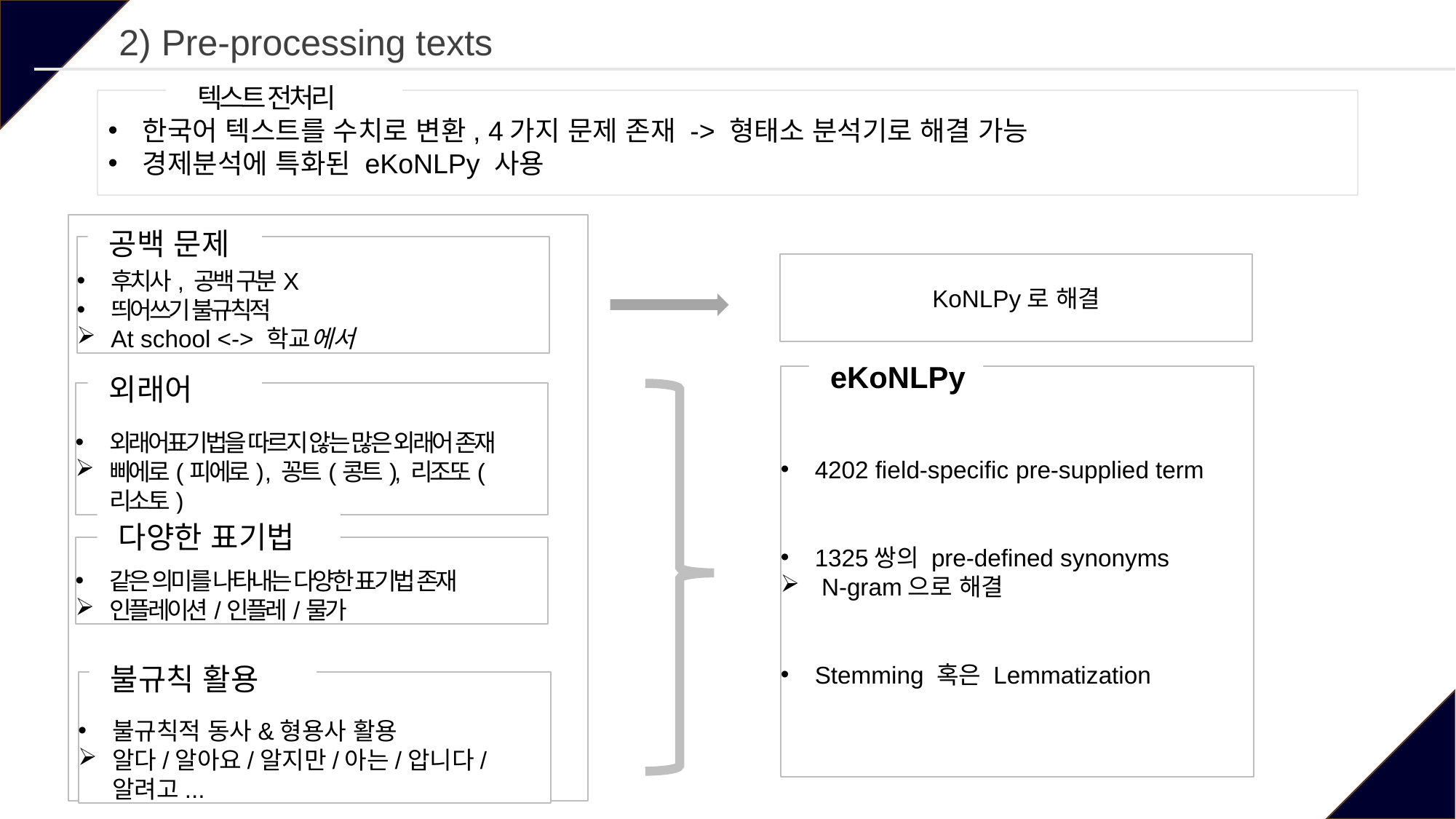

#
2) Pre-processing texts

텍스트 전처리
한국어 텍스트를 수치로 변환, 4가지 문제 존재 -> 형태소 분석기로 해결 가능
경제분석에 특화된 eKoNLPy 사용

공백 문제

후치사, 공백 구분X
띄어쓰기 불규칙적
At school <-> 학교에서

KoNLPy로 해결

eKoNLPy
외래어

4202 field-specific pre-supplied term

1325쌍의 pre-defined synonyms
N-gram으로 해결

Stemming 혹은 Lemmatization

외래어표기법을 따르지 않는 많은 외래어 존재
삐에로(피에로) , 꽁트(콩트), 리조또(리소토)

다양한 표기법

같은 의미를 나타내는 다양한 표기법 존재
인플레이션/인플레/물가
불규칙 활용

불규칙적 동사&형용사 활용
알다/알아요/알지만/아는/압니다/알려고...